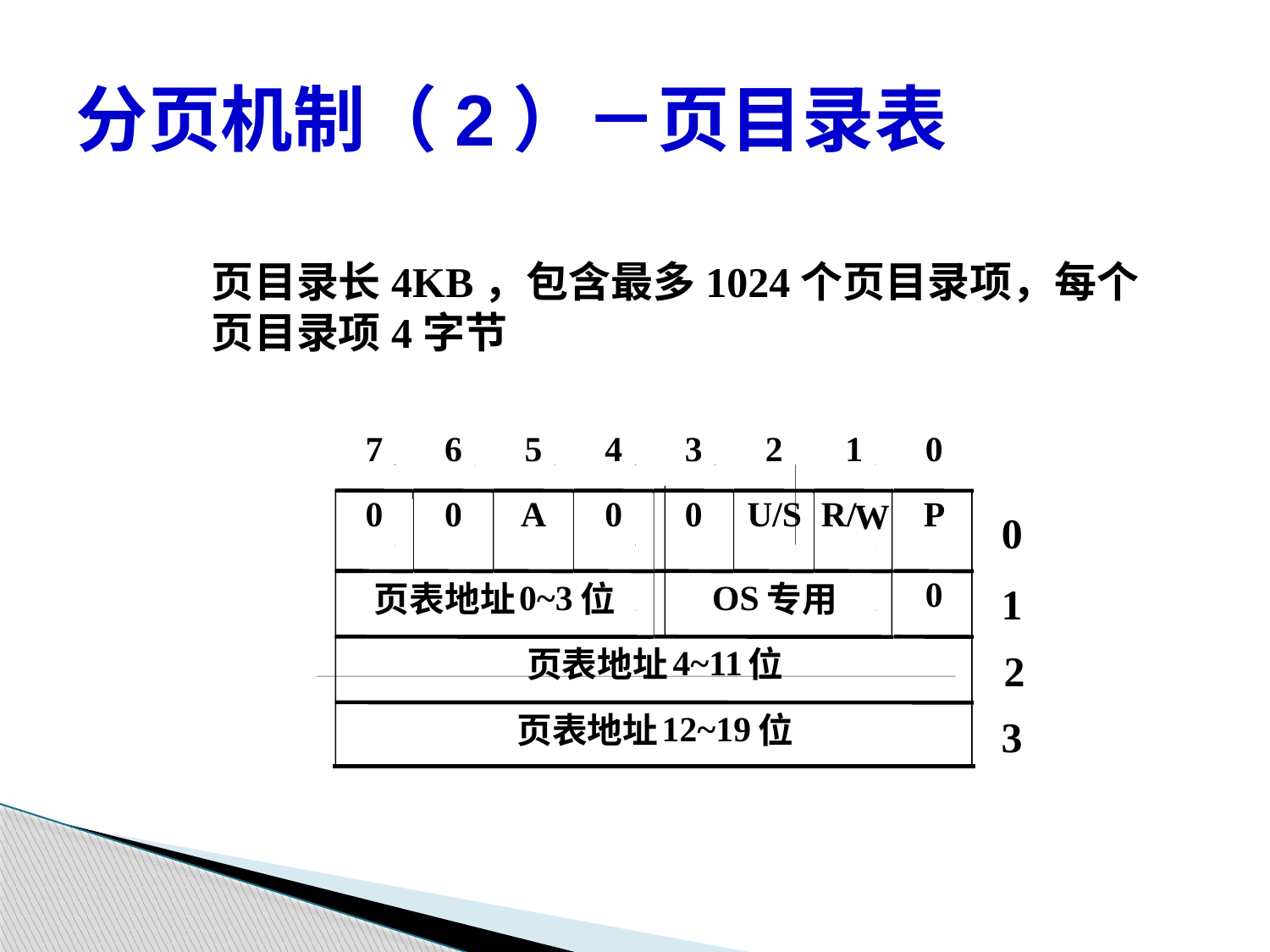

# 分页机制（2）－页目录表
页目录长4KB，包含最多1024个页目录项，每个页目录项4字节
7
6
5
4
3
2
1
0

0
0
A
0
0
U/S
R/
P
W

0
0~3
OS
页表地址
位
专用

4~11
页表地址
位

12~19
页表地址
位

0

1

2
3